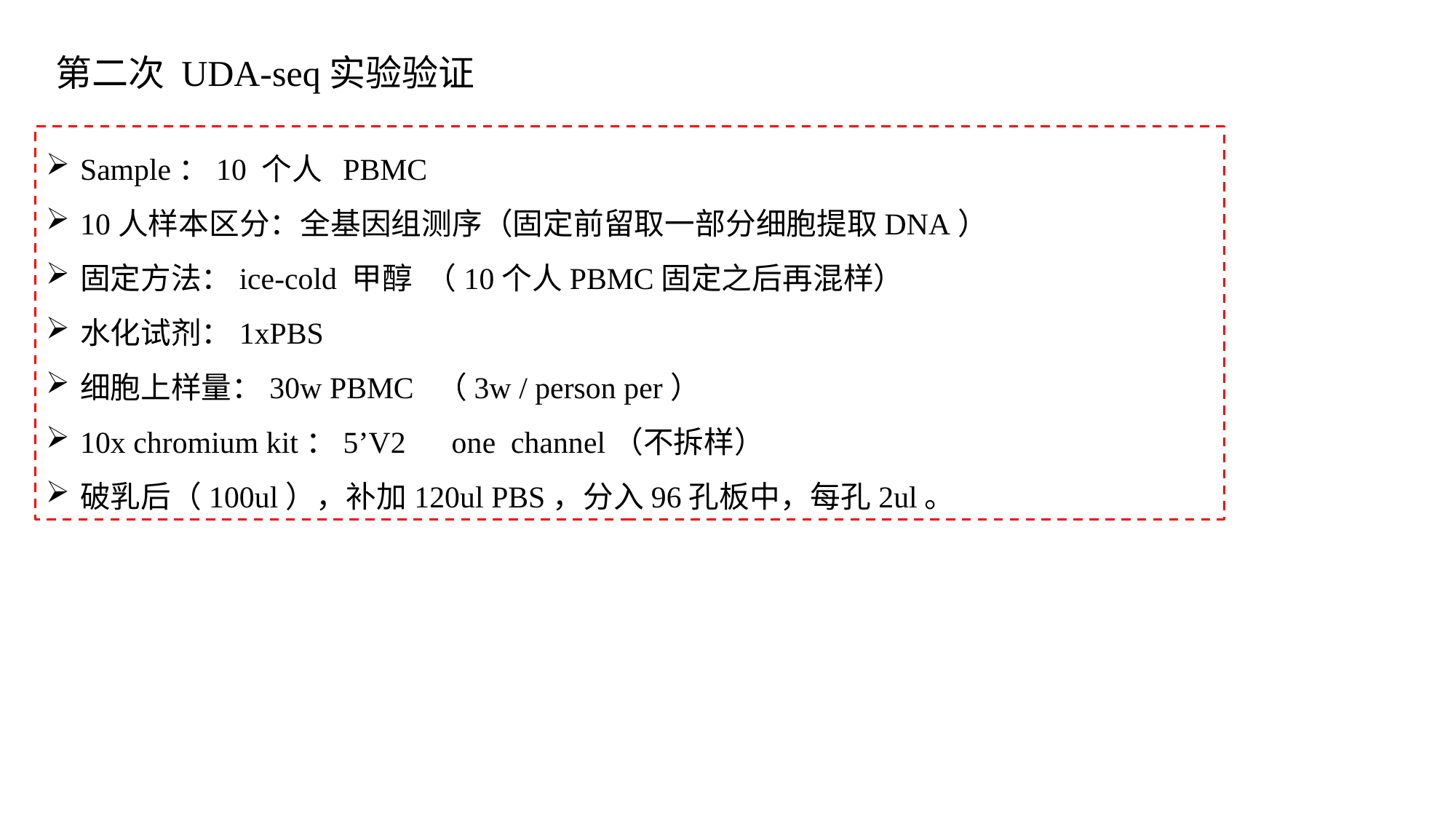

第二次 UDA-seq实验验证
Sample：10 个人  PBMC
10人样本区分：全基因组测序（固定前留取一部分细胞提取DNA）
固定方法：ice-cold 甲醇  （10个人PBMC固定之后再混样）
水化试剂：1xPBS
细胞上样量：30w PBMC  （3w / person per）
10x chromium kit：5’V2      one  channel（不拆样）
破乳后（100ul），补加120ul PBS，分入96孔板中，每孔2ul。